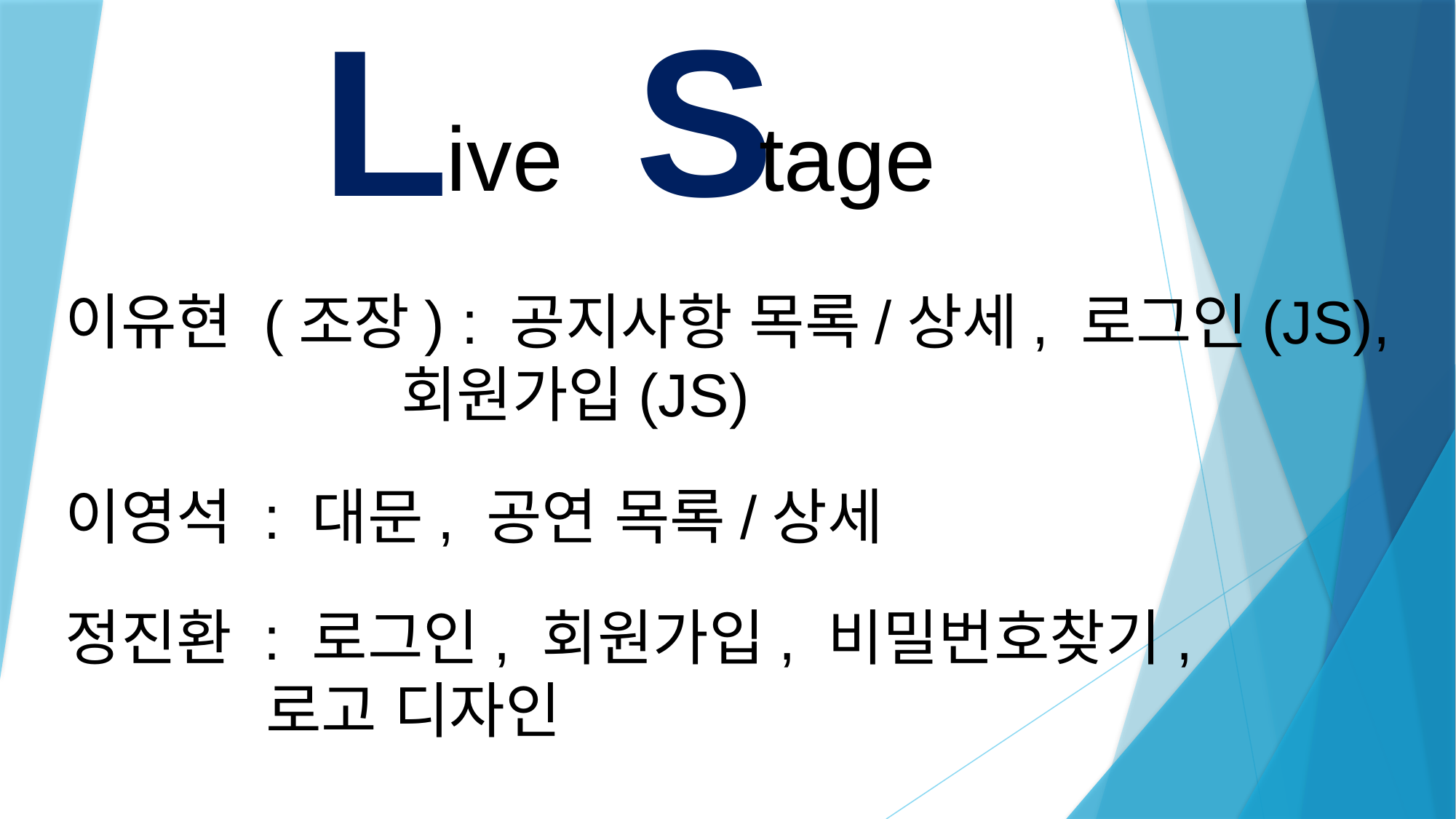

# L     S
tage
ive
이유현 (조장) : 공지사항 목록/상세, 로그인(JS),
                   회원가입(JS)
이영석 : 대문, 공연 목록/상세
정진환 : 로그인, 회원가입, 비밀번호찾기,
           로고 디자인